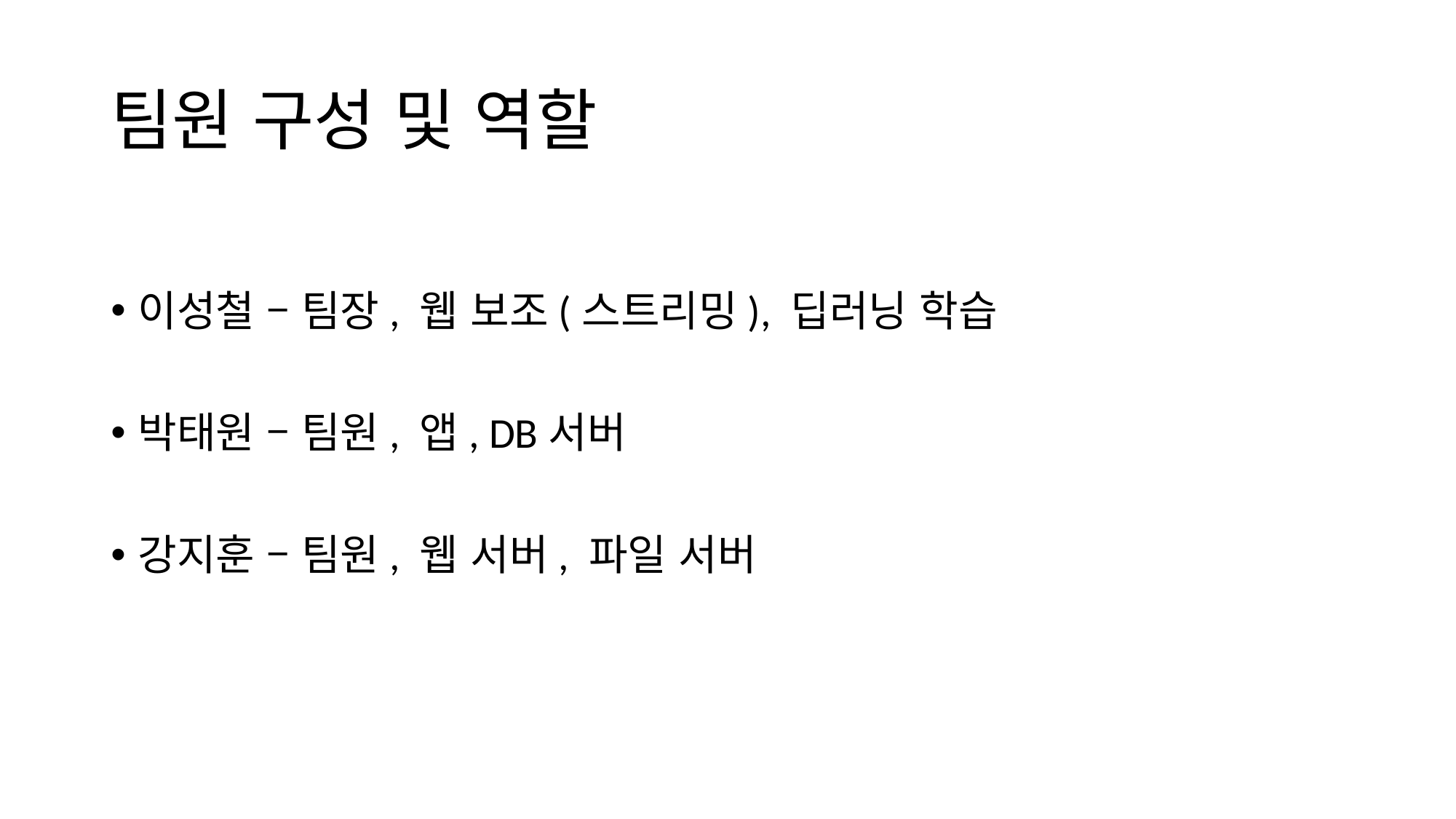

# 팀원 구성 및 역할

이성철 – 팀장, 웹 보조(스트리밍), 딥러닝 학습

박태원 – 팀원, 앱, DB서버

강지훈 – 팀원, 웹 서버, 파일 서버